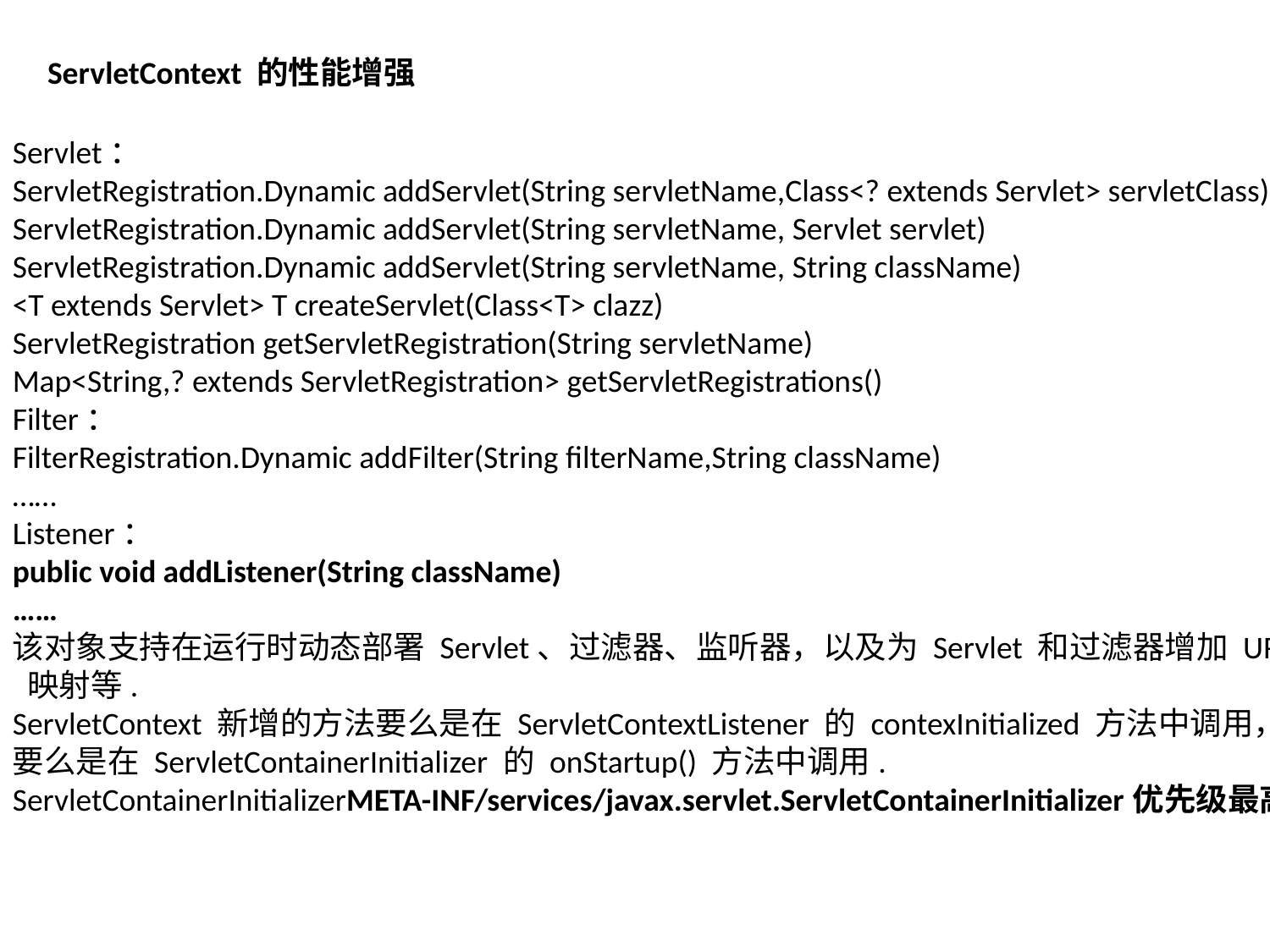

ServletContext 的性能增强
Servlet：
ServletRegistration.Dynamic addServlet(String servletName,Class<? extends Servlet> servletClass)
ServletRegistration.Dynamic addServlet(String servletName, Servlet servlet)
ServletRegistration.Dynamic addServlet(String servletName, String className)
<T extends Servlet> T createServlet(Class<T> clazz)
ServletRegistration getServletRegistration(String servletName)
Map<String,? extends ServletRegistration> getServletRegistrations()
Filter：
FilterRegistration.Dynamic addFilter(String filterName,String className)
……
Listener：
public void addListener(String className)
……
该对象支持在运行时动态部署 Servlet、过滤器、监听器，以及为 Servlet 和过滤器增加 URL
 映射等.
ServletContext 新增的方法要么是在 ServletContextListener 的 contexInitialized 方法中调用，要么是在 ServletContainerInitializer 的 onStartup() 方法中调用.
ServletContainerInitializerMETA-INF/services/javax.servlet.ServletContainerInitializer优先级最高